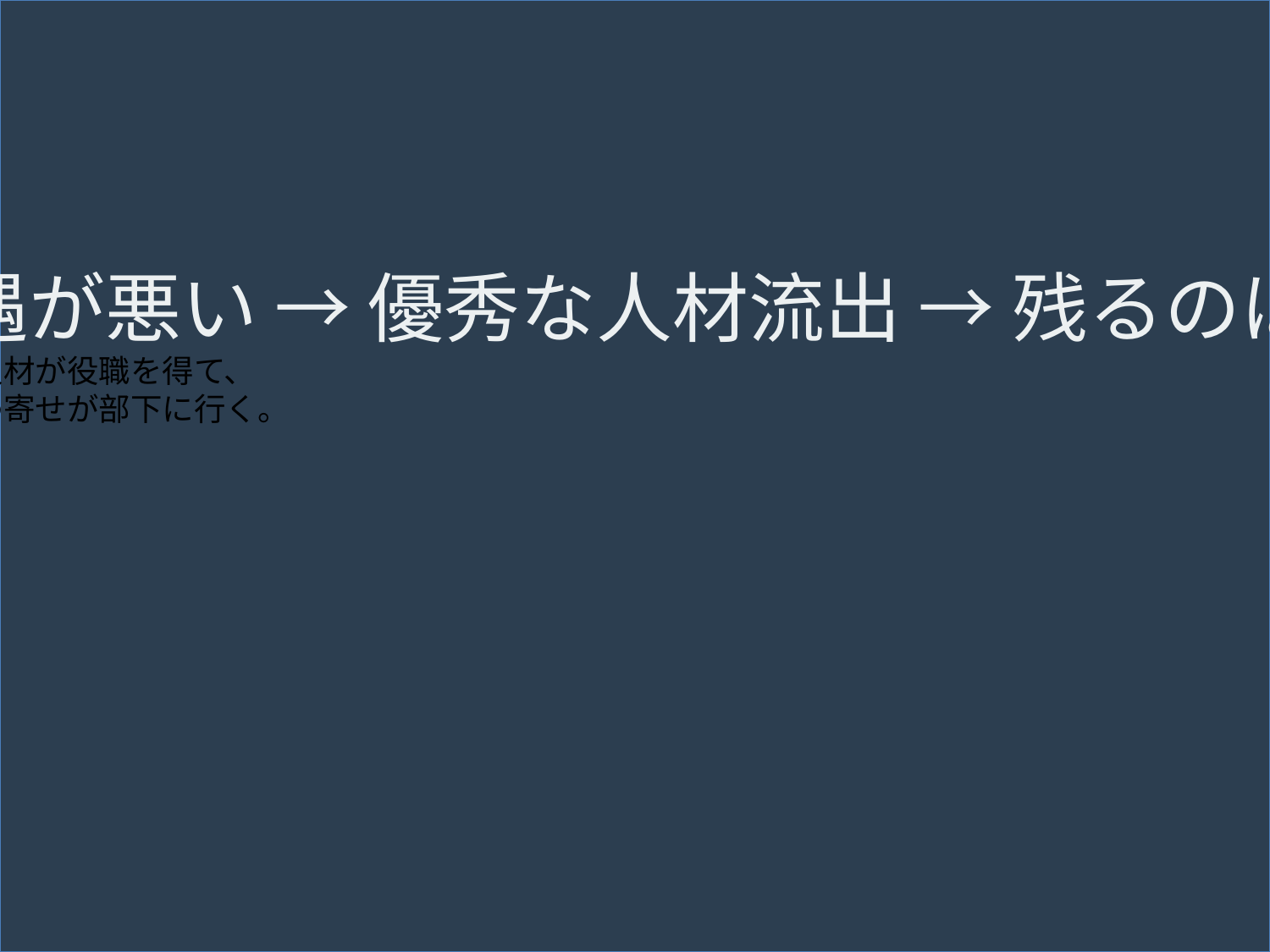

# ブラック企業の構造
待遇が悪い → 優秀な人材流出 → 残るのは…
無能な人材が役職を得て、
そのしわ寄せが部下に行く。